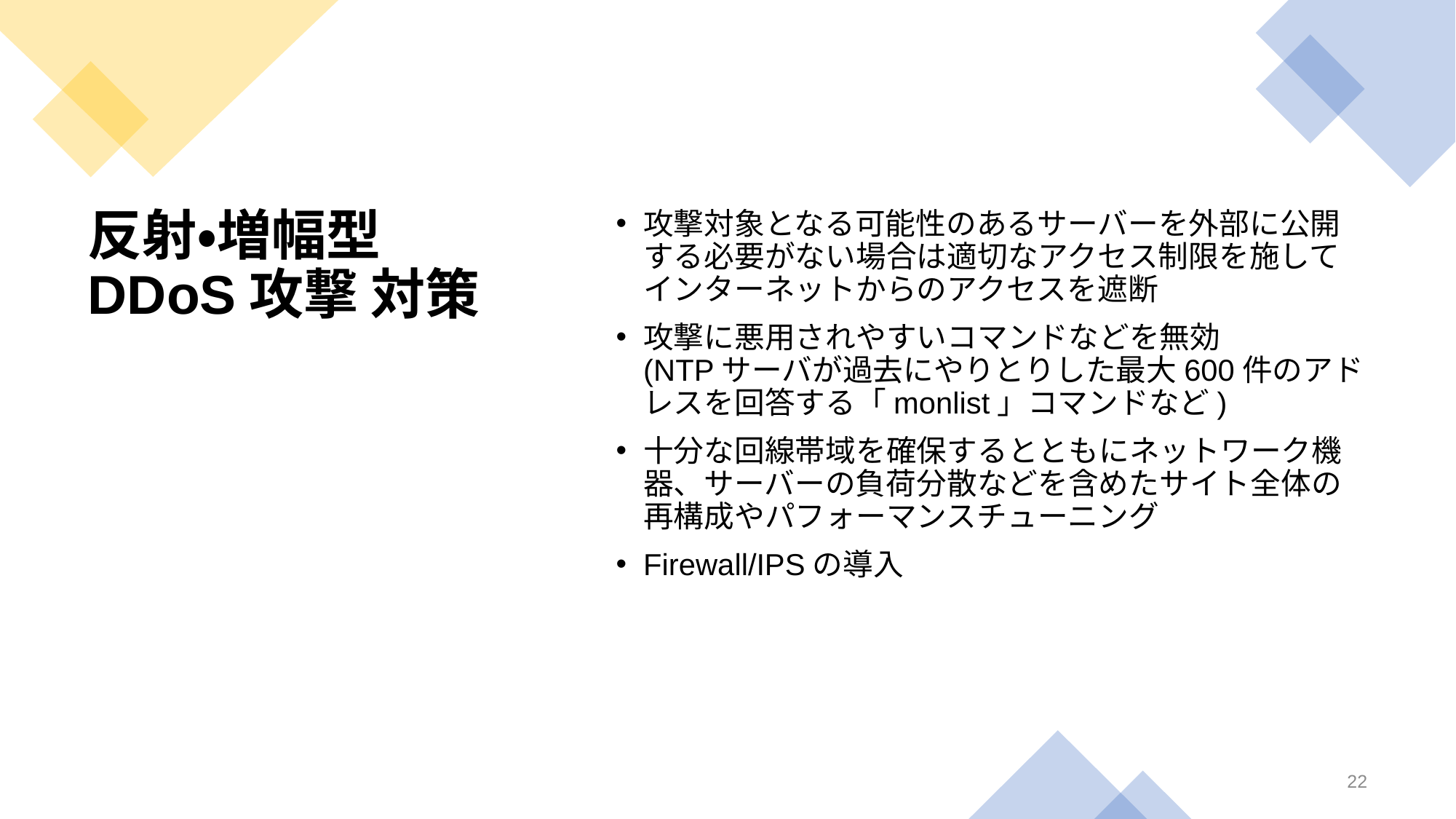

攻撃対象となる可能性のあるサーバーを外部に公開する必要がない場合は適切なアクセス制限を施してインターネットからのアクセスを遮断
攻撃に悪用されやすいコマンドなどを無効
(NTPサーバが過去にやりとりした最大600件のアドレスを回答する「monlist」コマンドなど)
十分な回線帯域を確保するとともにネットワーク機器、サーバーの負荷分散などを含めたサイト全体の再構成やパフォーマンスチューニング
Firewall/IPSの導入

# 反射・増幅型DDoS攻撃 対策

22